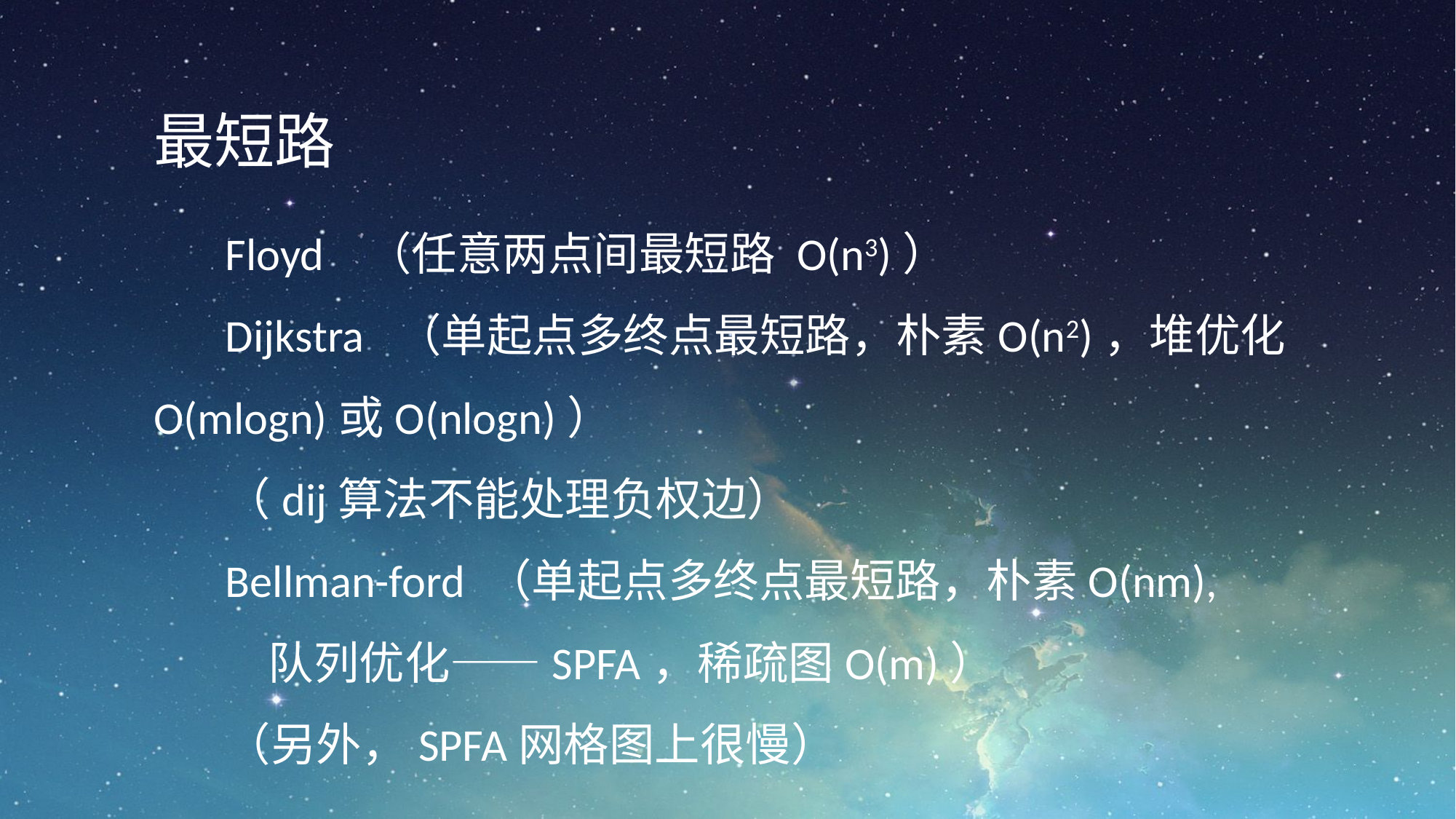

最短路
Floyd   （任意两点间最短路 O(n3)）
Dijkstra  （单起点多终点最短路，朴素O(n2)，堆优化O(mlogn)或O(nlogn)）
（dij算法不能处理负权边）
Bellman-ford （单起点多终点最短路，朴素O(nm),                   队列优化——SPFA，稀疏图O(m)）
（另外，SPFA网格图上很慢）